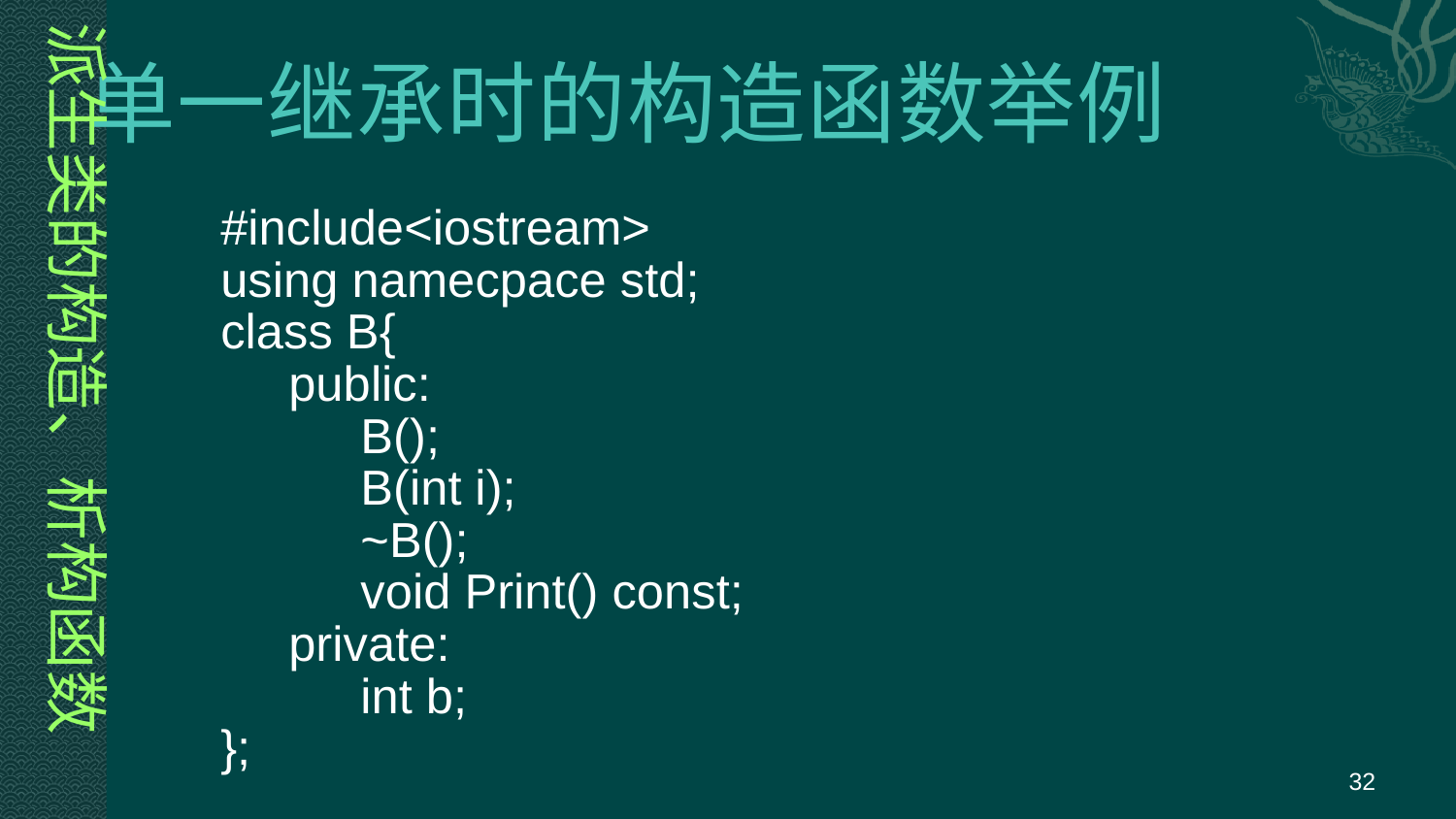

派生类的构造、析构函数
# 单一继承时的构造函数举例
#include<iostream>
using namecpace std;
class B{
     public:
	       B();
	       B(int i);
	       ~B();
	       void Print() const;
     private:
	       int b;
};
32